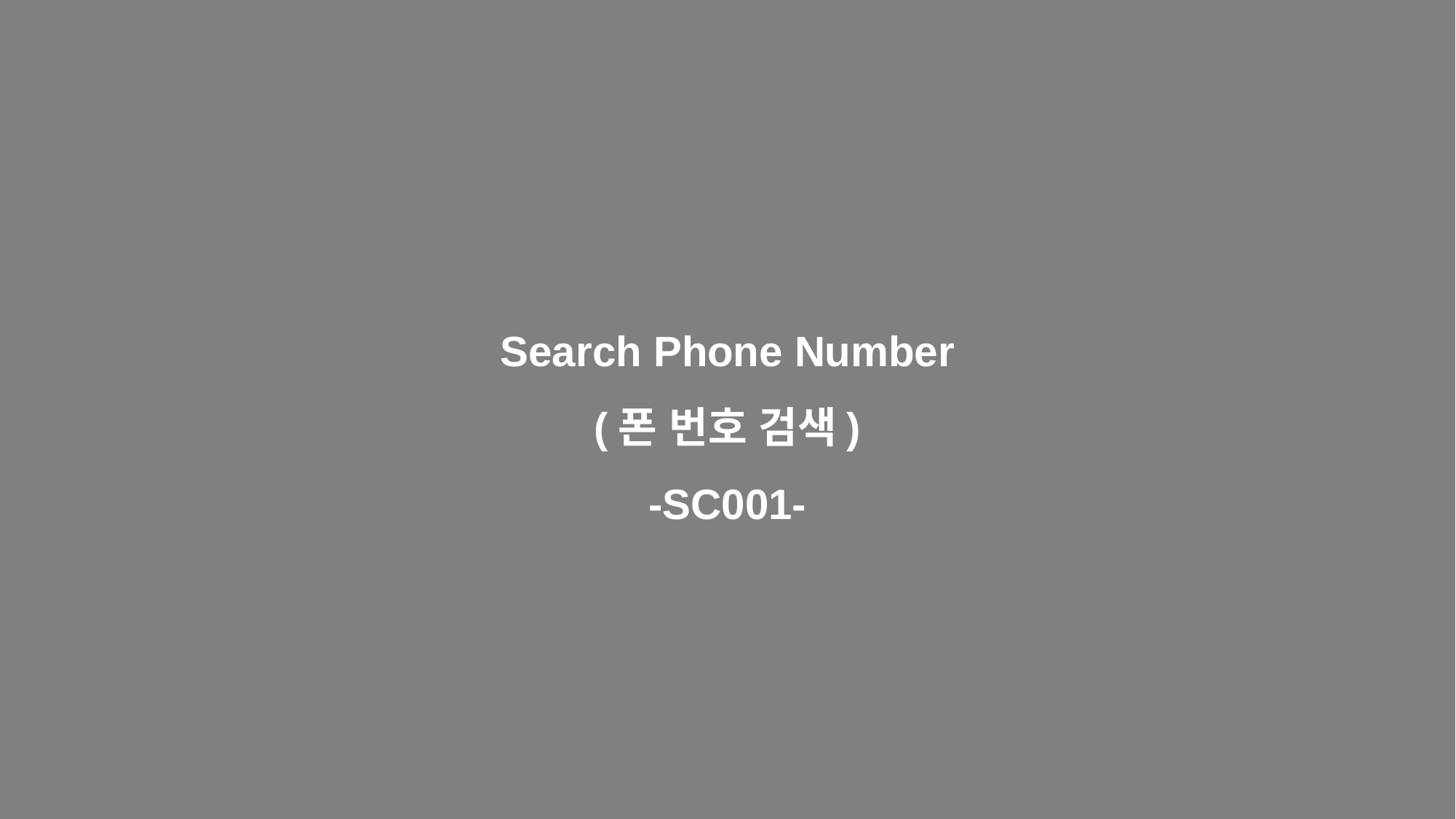

Search Phone Number
(폰 번호 검색)
-SC001-